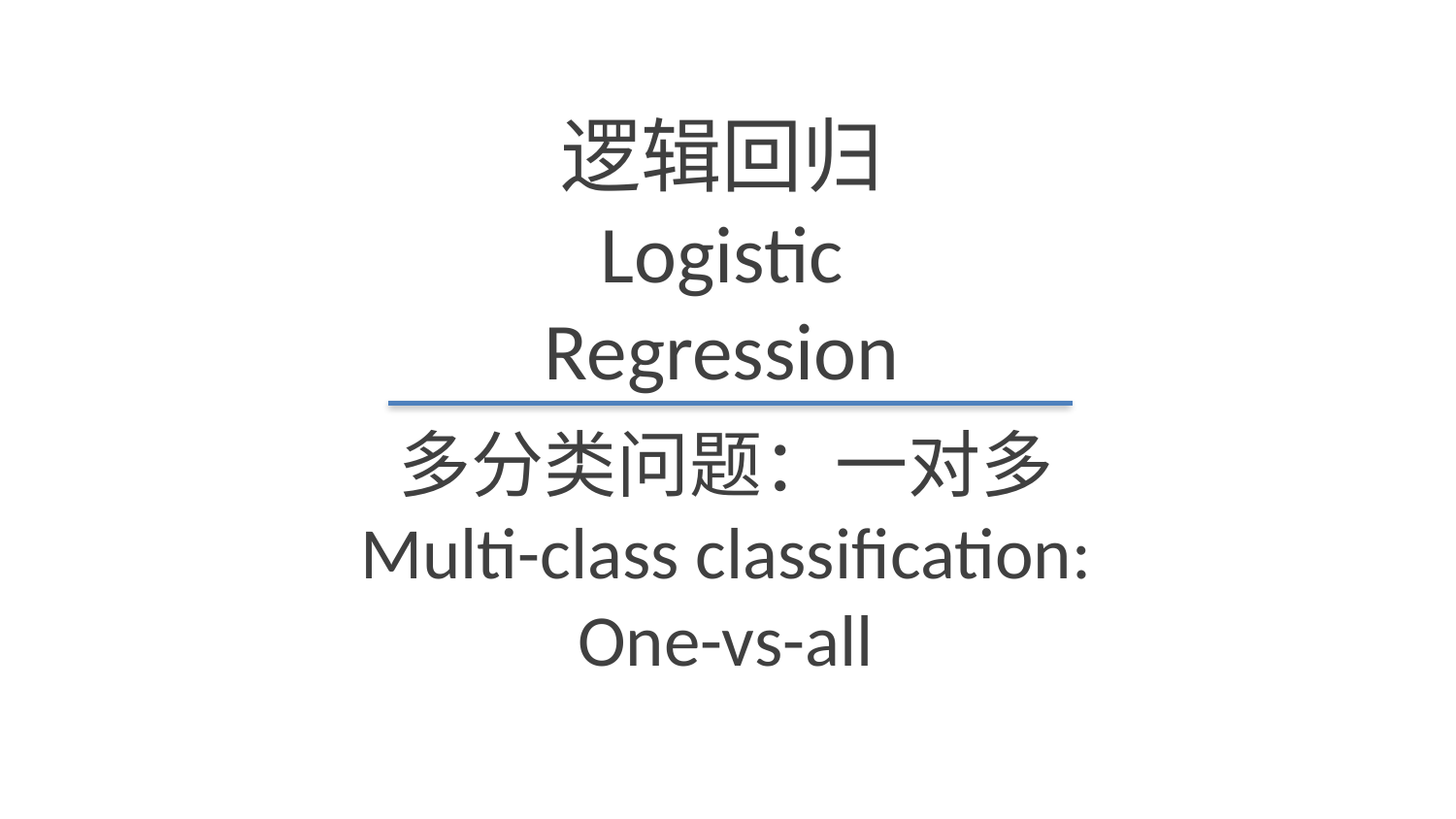

逻辑回归
Logistic
Regression
多分类问题：一对多
Multi-class classification: One-vs-all